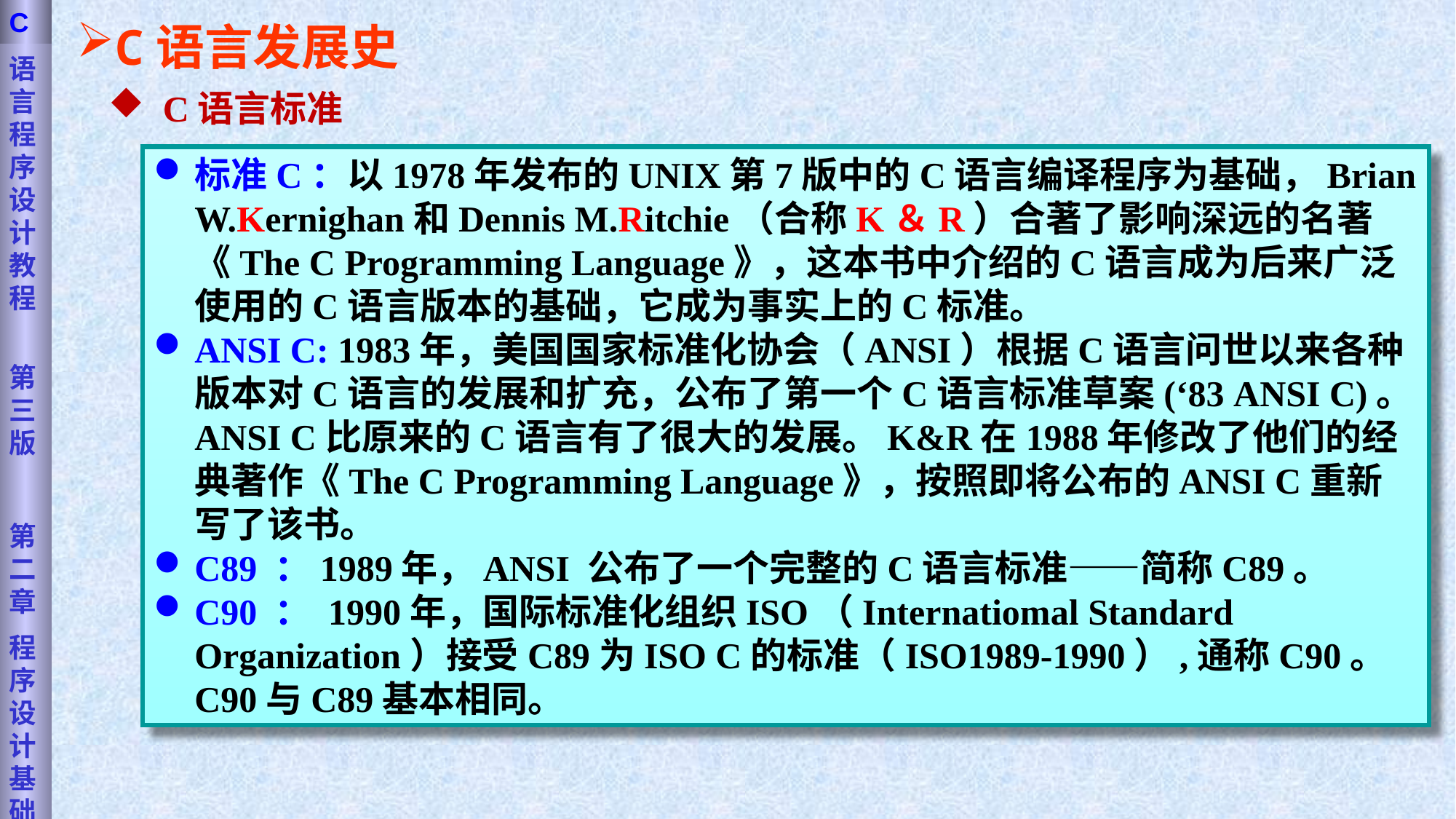

语言程序设计教程
第三版

第二章
程序设计基础
C
C语言发展史
C语言标准
标准C：以1978年发布的UNIX第7版中的C语言编译程序为基础，Brian W.Kernighan和Dennis M.Ritchie（合称K＆R）合著了影响深远的名著《The C Programming Language》，这本书中介绍的C语言成为后来广泛使用的C语言版本的基础，它成为事实上的C标准。
ANSI C: 1983年，美国国家标准化协会（ANSI）根据C语言问世以来各种版本对C语言的发展和扩充，公布了第一个C语言标准草案(‘83 ANSI C)。ANSI C比原来的C语言有了很大的发展。K&R在1988年修改了他们的经典著作《The C Programming Language》，按照即将公布的ANSI C重新写了该书。
C89 ：1989年，ANSI 公布了一个完整的C语言标准——简称C89。
C90 ： 1990年，国际标准化组织ISO（Internatiomal Standard Organization）接受C89为ISO C的标准（ISO1989-1990）,通称C90。C90与C89基本相同。